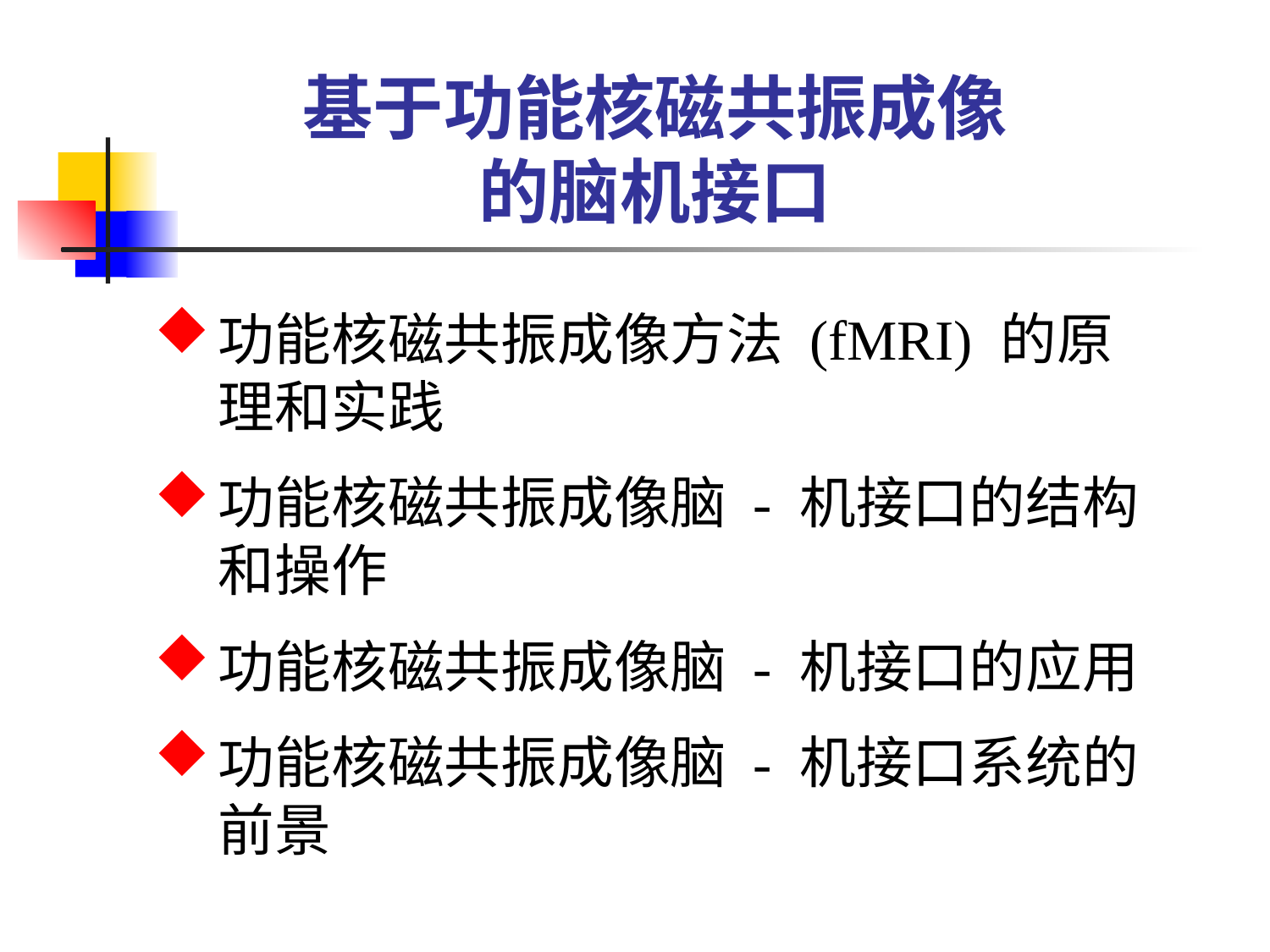

基于功能核磁共振成像
的脑机接口

功能核磁共振成像方法 (fMRI) 的原理和实践
功能核磁共振成像脑 - 机接口的结构和操作
功能核磁共振成像脑 - 机接口的应用
功能核磁共振成像脑 - 机接口系统的前景